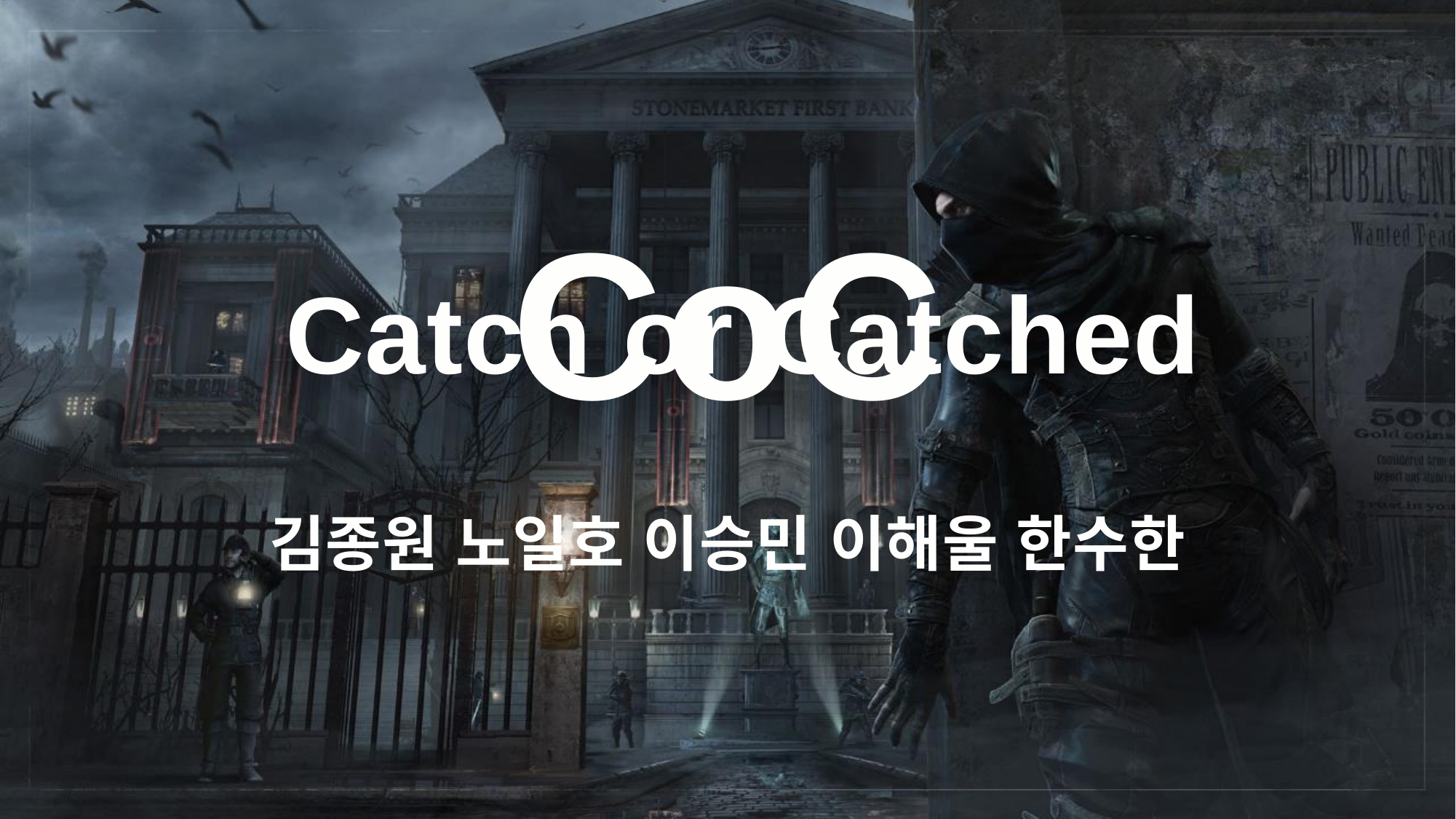

CoC
Catch or Catched
김종원 노일호 이승민 이해울 한수한